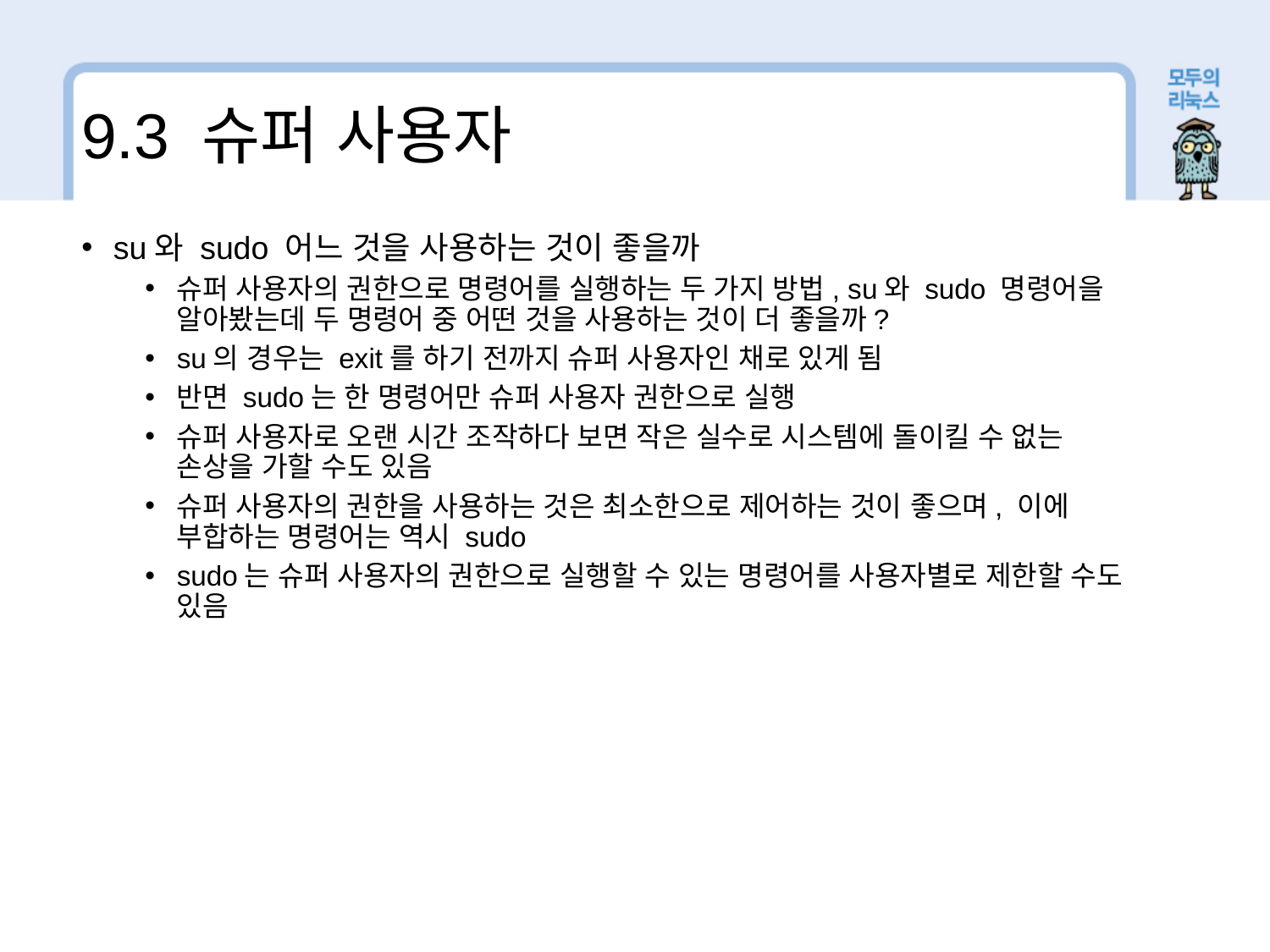

9.3 슈퍼 사용자
su와 sudo 어느 것을 사용하는 것이 좋을까
슈퍼 사용자의 권한으로 명령어를 실행하는 두 가지 방법, su와 sudo 명령어을 알아봤는데 두 명령어 중 어떤 것을 사용하는 것이 더 좋을까?
su의 경우는 exit를 하기 전까지 슈퍼 사용자인 채로 있게 됨
반면 sudo는 한 명령어만 슈퍼 사용자 권한으로 실행
슈퍼 사용자로 오랜 시간 조작하다 보면 작은 실수로 시스템에 돌이킬 수 없는 손상을 가할 수도 있음
슈퍼 사용자의 권한을 사용하는 것은 최소한으로 제어하는 것이 좋으며, 이에 부합하는 명령어는 역시 sudo
sudo는 슈퍼 사용자의 권한으로 실행할 수 있는 명령어를 사용자별로 제한할 수도 있음